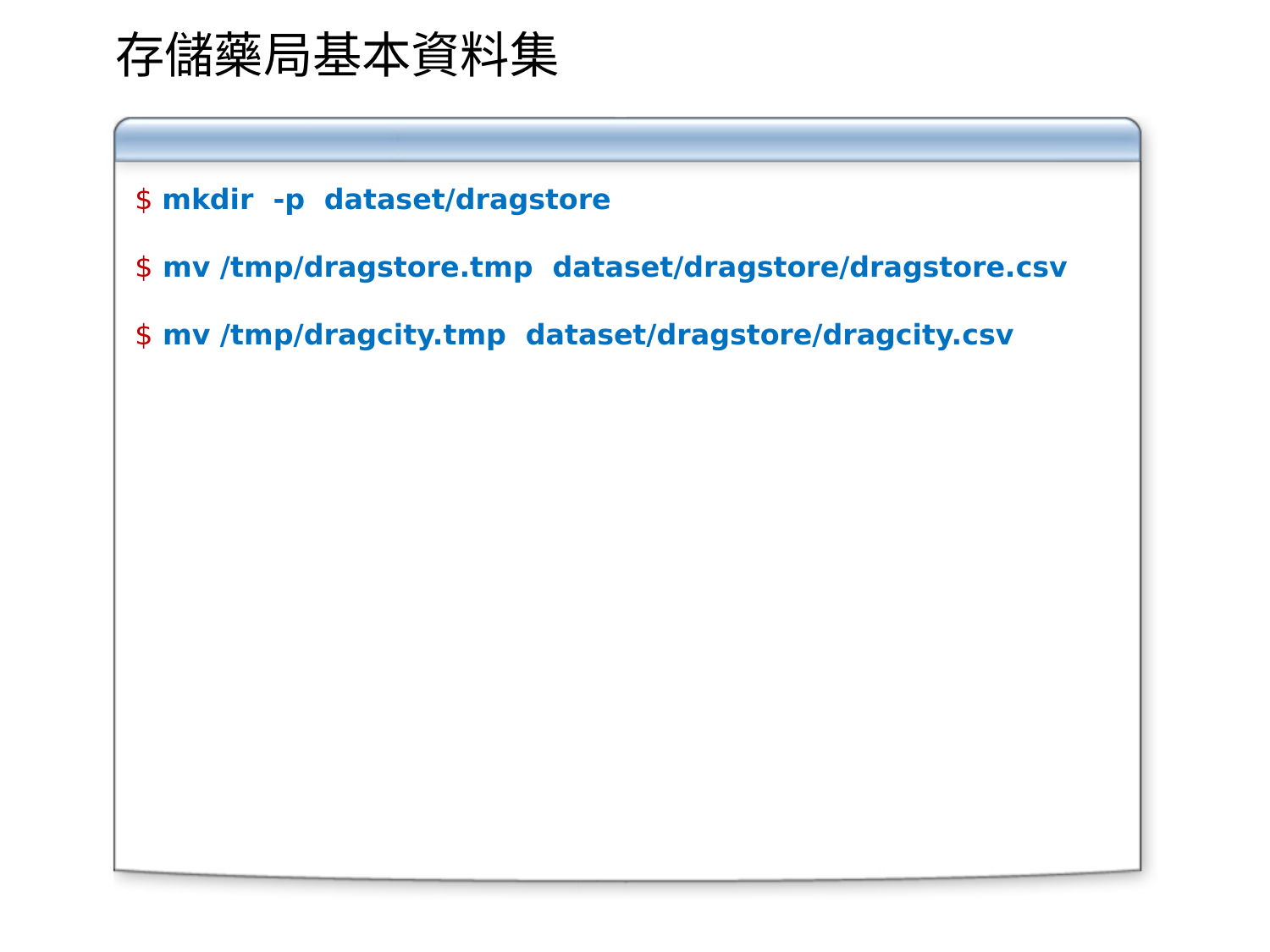

# 存儲藥局基本資料集
$ mkdir  -p  dataset/dragstore

$ mv /tmp/dragstore.tmp  dataset/dragstore/dragstore.csv

$ mv /tmp/dragcity.tmp  dataset/dragstore/dragcity.csv